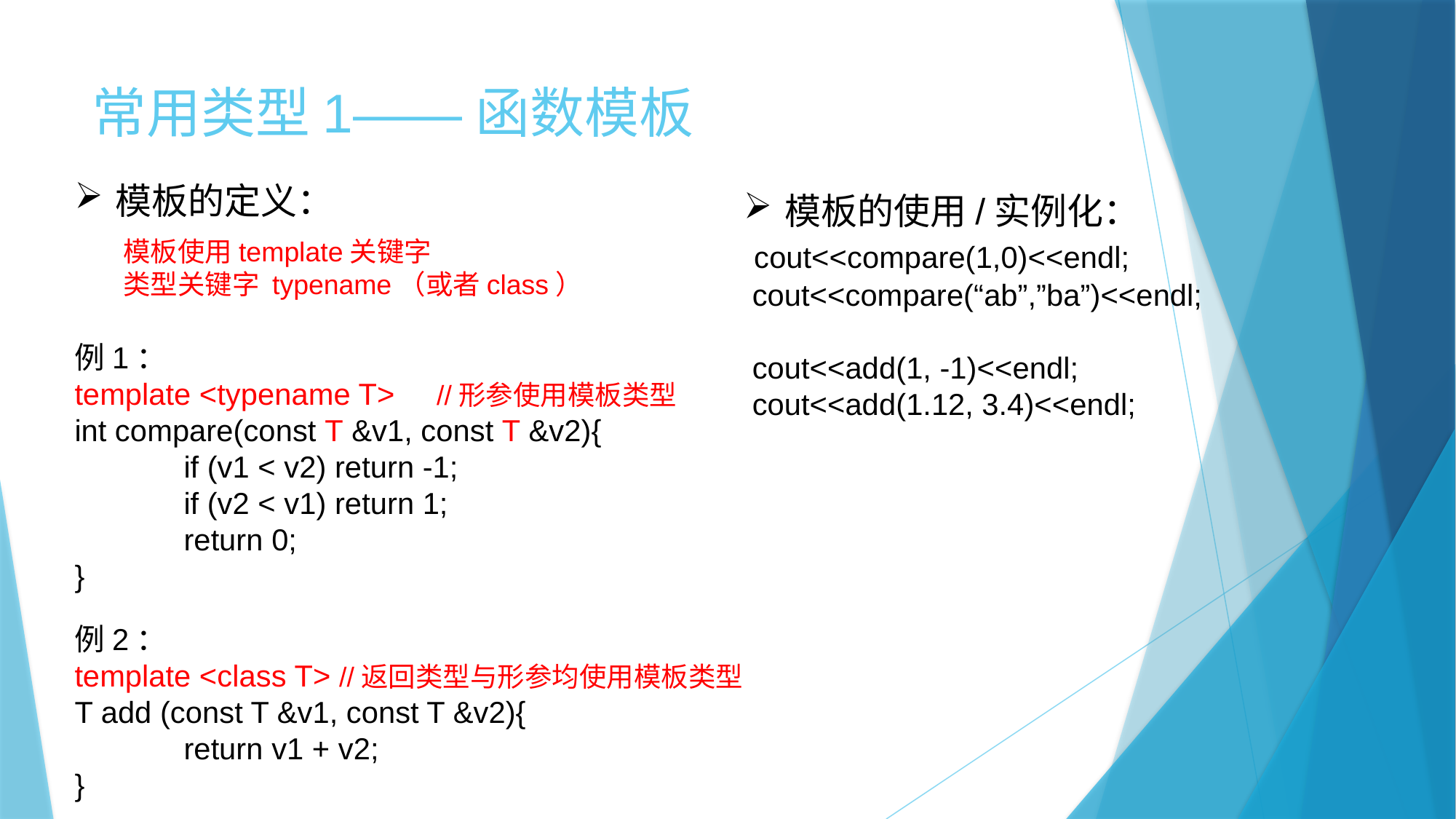

# 常用类型1——函数模板
模板的定义：

例1：
template <typename T>     //形参使用模板类型
int compare(const T &v1, const T &v2){
	if (v1 < v2) return -1;
	if (v2 < v1) return 1;
	return 0;
}

模板的使用/实例化：
 cout<<compare(1,0)<<endl;
 cout<<compare(“ab”,”ba”)<<endl;

 cout<<add(1, -1)<<endl;
 cout<<add(1.12, 3.4)<<endl;

模板使用template关键字
类型关键字 typename（或者class）
例2：
template <class T> //返回类型与形参均使用模板类型
T add (const T &v1, const T &v2){
	return v1 + v2;
}